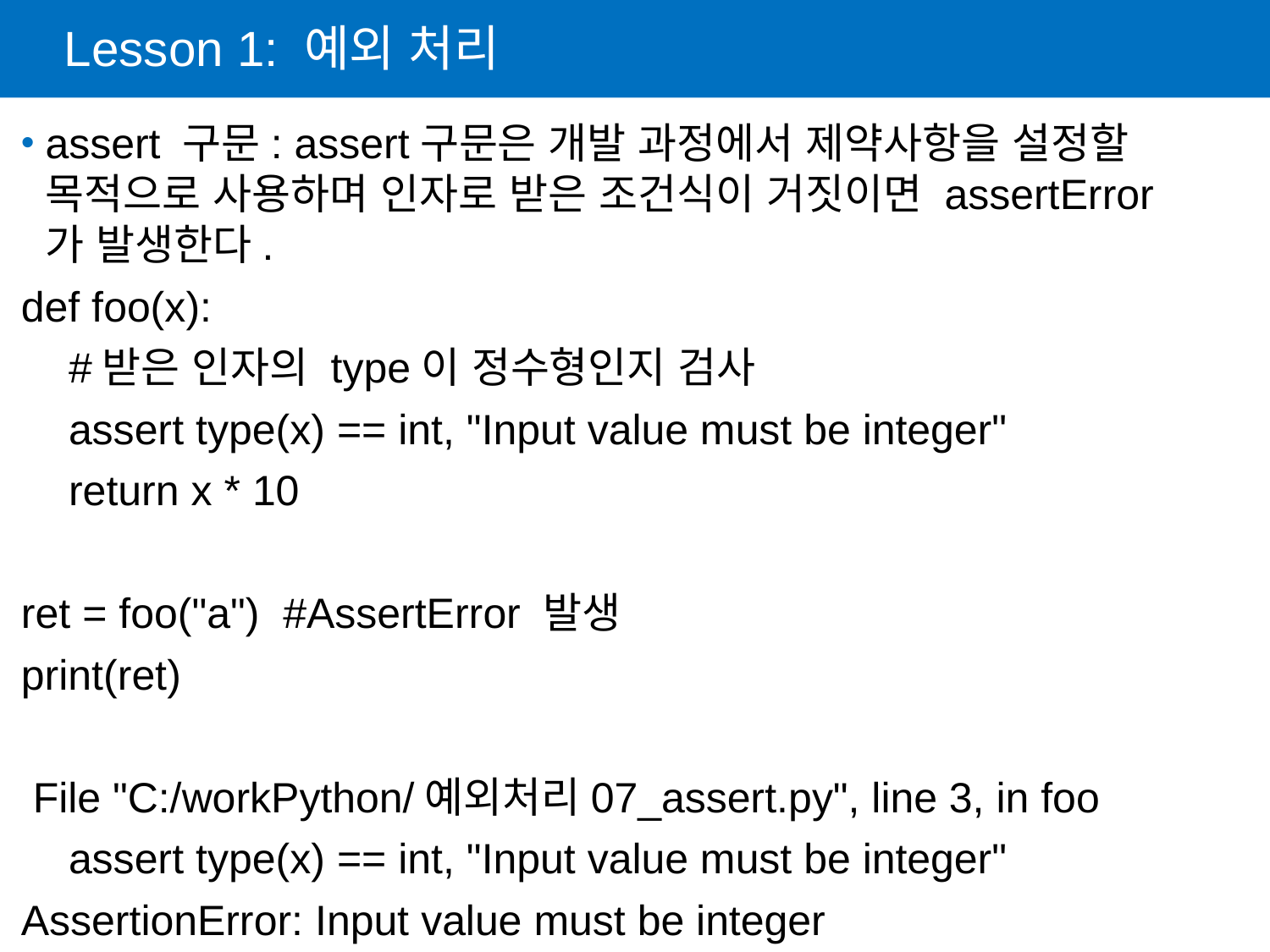

# Lesson 1: 예외 처리
assert 구문: assert구문은 개발 과정에서 제약사항을 설정할 목적으로 사용하며 인자로 받은 조건식이 거짓이면 assertError가 발생한다.
def foo(x):
    #받은 인자의 type이 정수형인지 검사
    assert type(x) == int, "Input value must be integer"
    return x * 10

ret = foo("a")  #AssertError 발생
print(ret)

 File "C:/workPython/예외처리07_assert.py", line 3, in foo
    assert type(x) == int, "Input value must be integer"
AssertionError: Input value must be integer